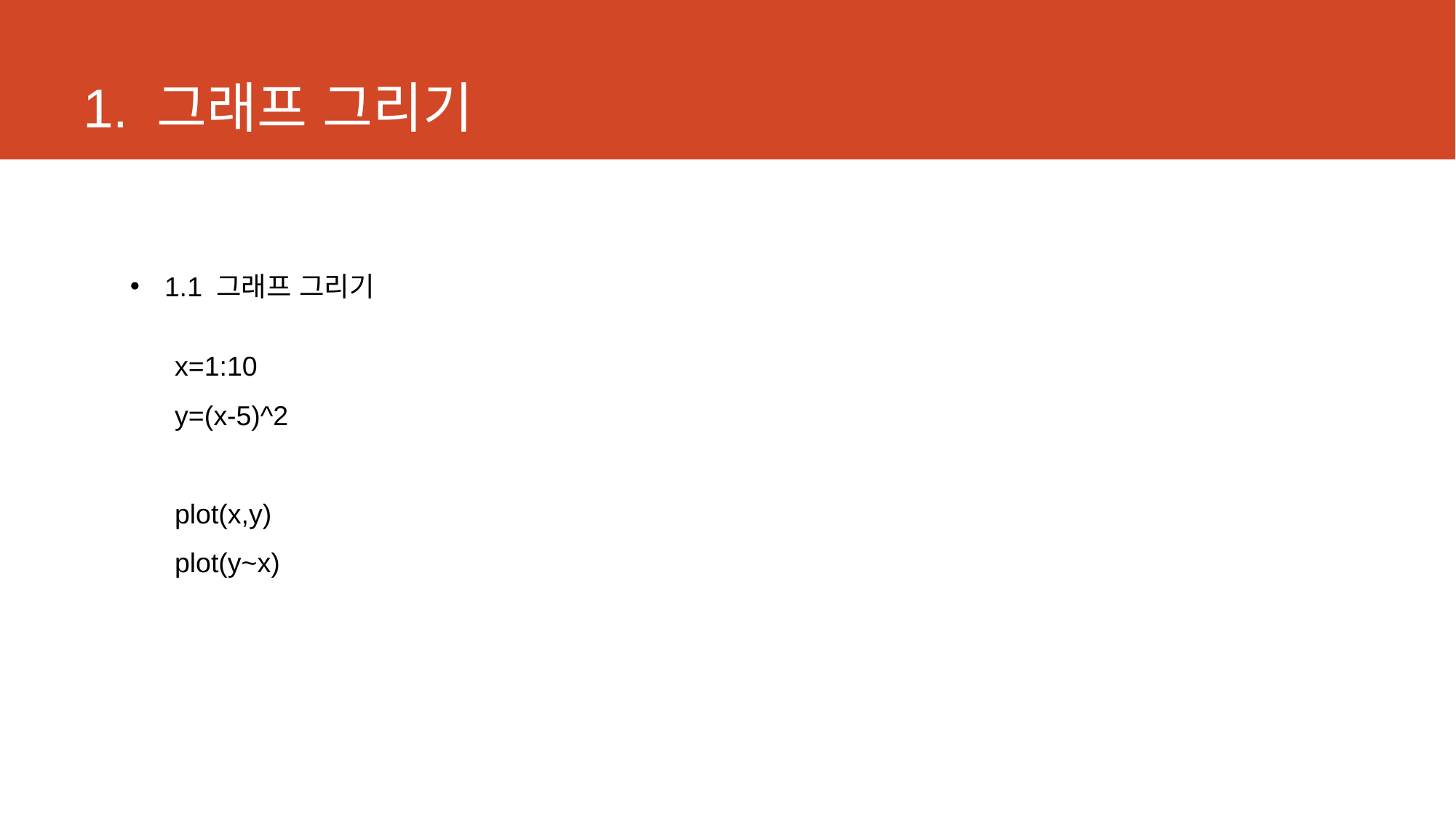

# 1. 그래프 그리기
1.1 그래프 그리기
x=1:10
y=(x-5)^2

plot(x,y)
plot(y~x)